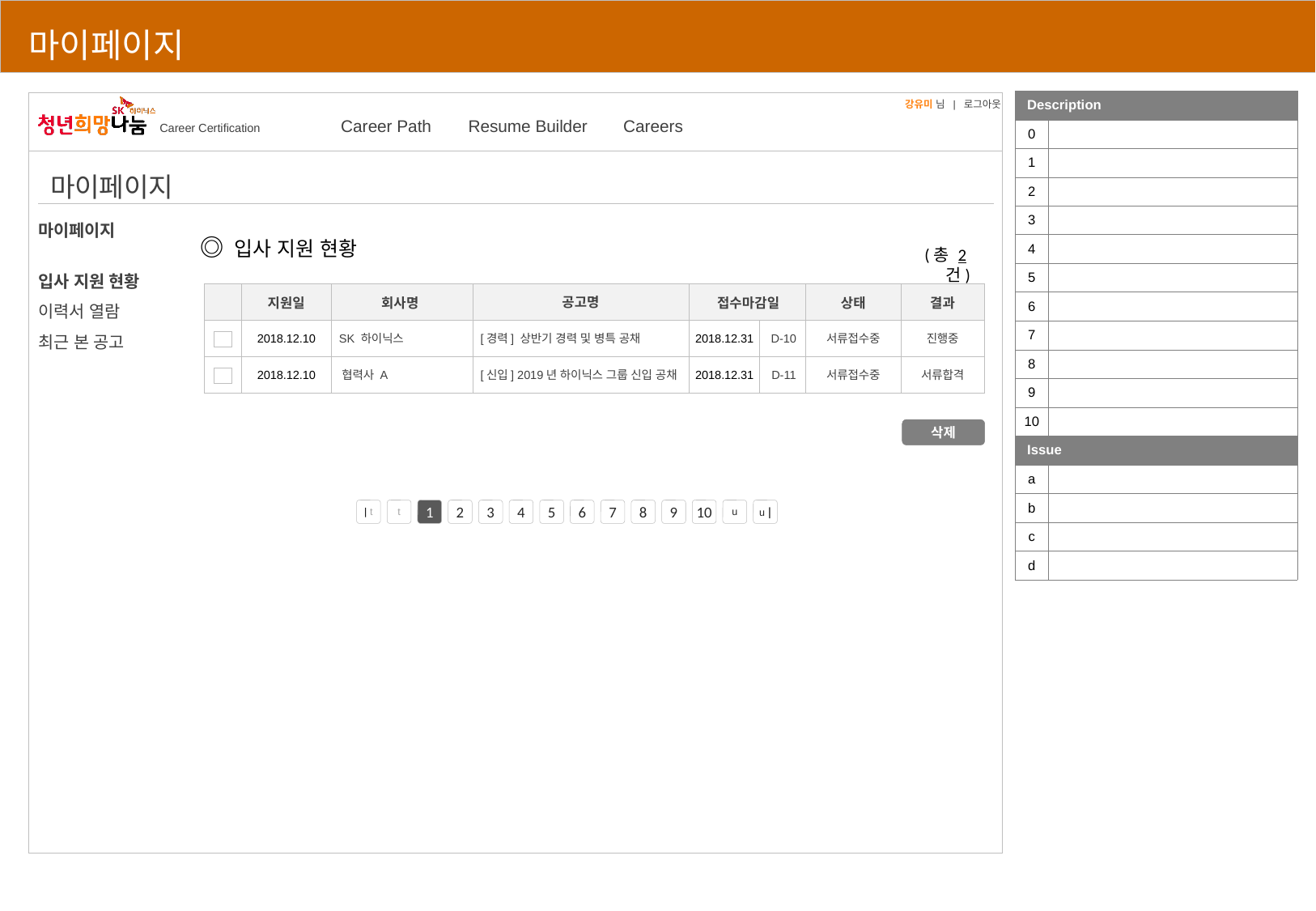

# 마이페이지
| Description |  |
| --- | --- |
| 0 |  |
| 1 |  |
| 2 |  |
| 3 |  |
| 4 |  |
| 5 |  |
| 6 |  |
| 7 |  |
| 8 |  |
| 9 |  |
| 10 |  |
| Issue |  |
| a |  |
| b |  |
| c |  |
| d |  |
강유미 님  |  로그아웃
Career Path
Resume Builder
Careers
마이페이지
마이페이지

입사 지원 현황
이력서 열람
최근 본 공고
◎ 입사 지원 현황
(총 2건)
공고명

지원일
회사명
접수마감일
상태
결과
 [경력] 상반기 경력 및 병특 공채
2018.12.10
 SK 하이닉스
2018.12.31
D-10
서류접수중
진행중

2018.12.10
 협력사 A
 [신입] 2019년 하이닉스 그룹 신입 공채
2018.12.31
D-11
서류접수중
서류합격

삭제
| t
t
1
2
3
4
5
6
7
8
9
10
u
u |